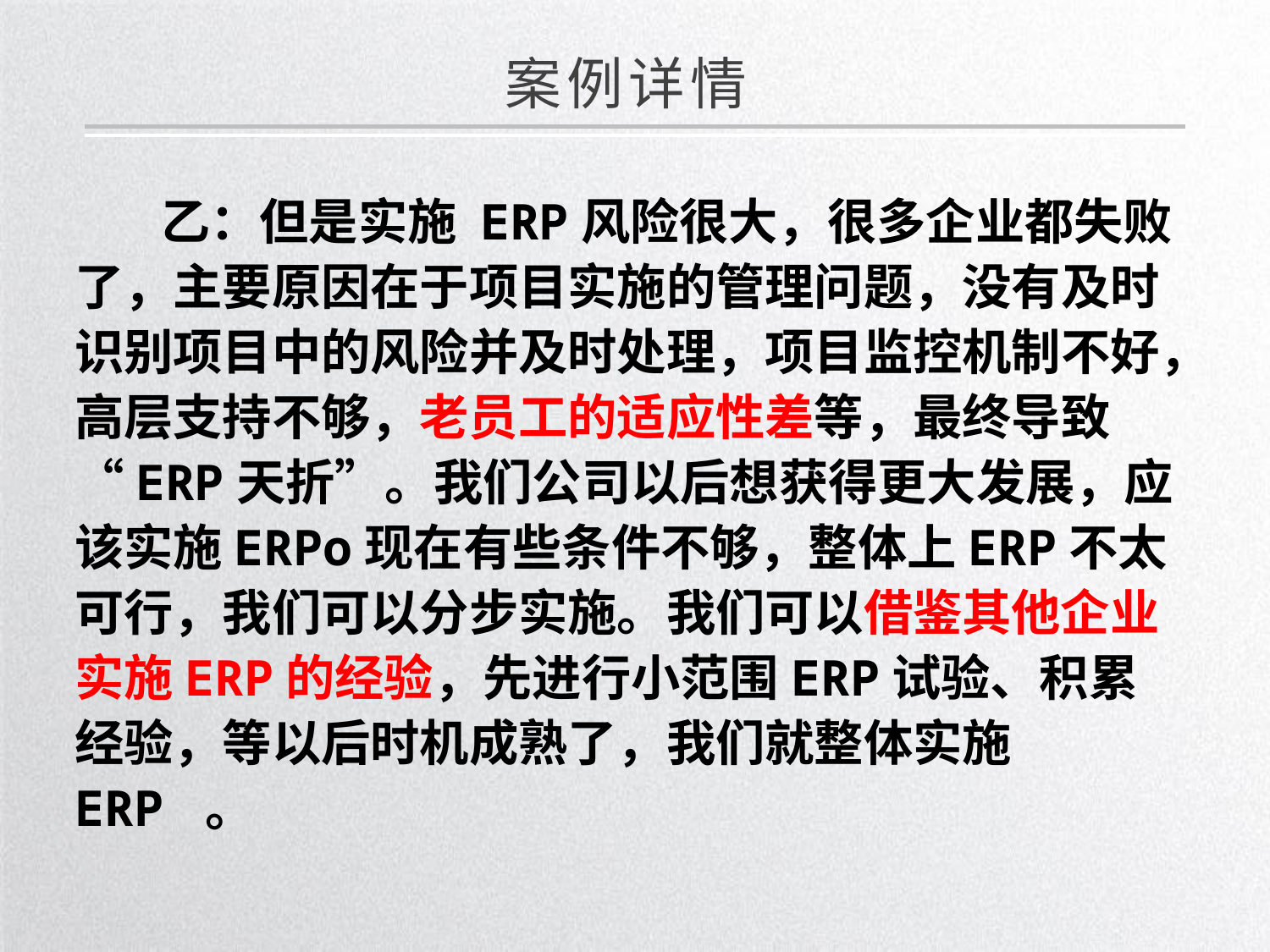

案例详情
 乙：但是实施 ERP风险很大，很多企业都失败了，主要原因在于项目实施的管理问题，没有及时识别项目中的风险并及时处理，项目监控机制不好，高层支持不够，老员工的适应性差等，最终导致“ERP天折”。我们公司以后想获得更大发展，应该实施ERPo现在有些条件不够，整体上ERP不太可行，我们可以分步实施。我们可以借鉴其他企业实施ERP的经验，先进行小范围ERP试验、积累经验，等以后时机成熟了，我们就整体实施ERP 。